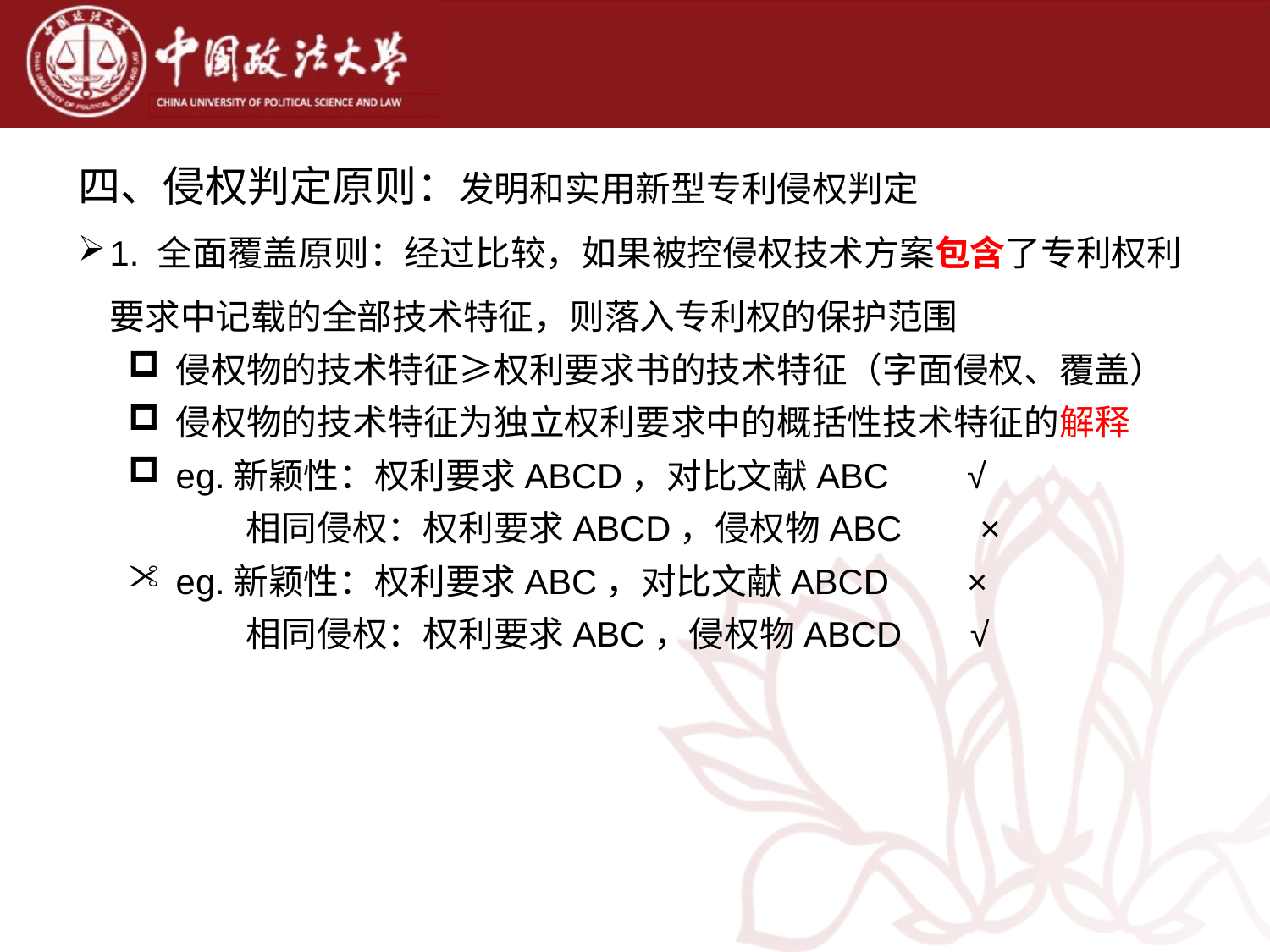

四、侵权判定原则：发明和实用新型专利侵权判定
1. 全面覆盖原则：经过比较，如果被控侵权技术方案包含了专利权利要求中记载的全部技术特征，则落入专利权的保护范围
侵权物的技术特征≥权利要求书的技术特征（字面侵权、覆盖）
侵权物的技术特征为独立权利要求中的概括性技术特征的解释
eg.新颖性：权利要求ABCD，对比文献ABC        √
              相同侵权：权利要求ABCD，侵权物ABC        ×
eg.新颖性：权利要求ABC，对比文献ABCD        ×
              相同侵权：权利要求ABC，侵权物ABCD       √